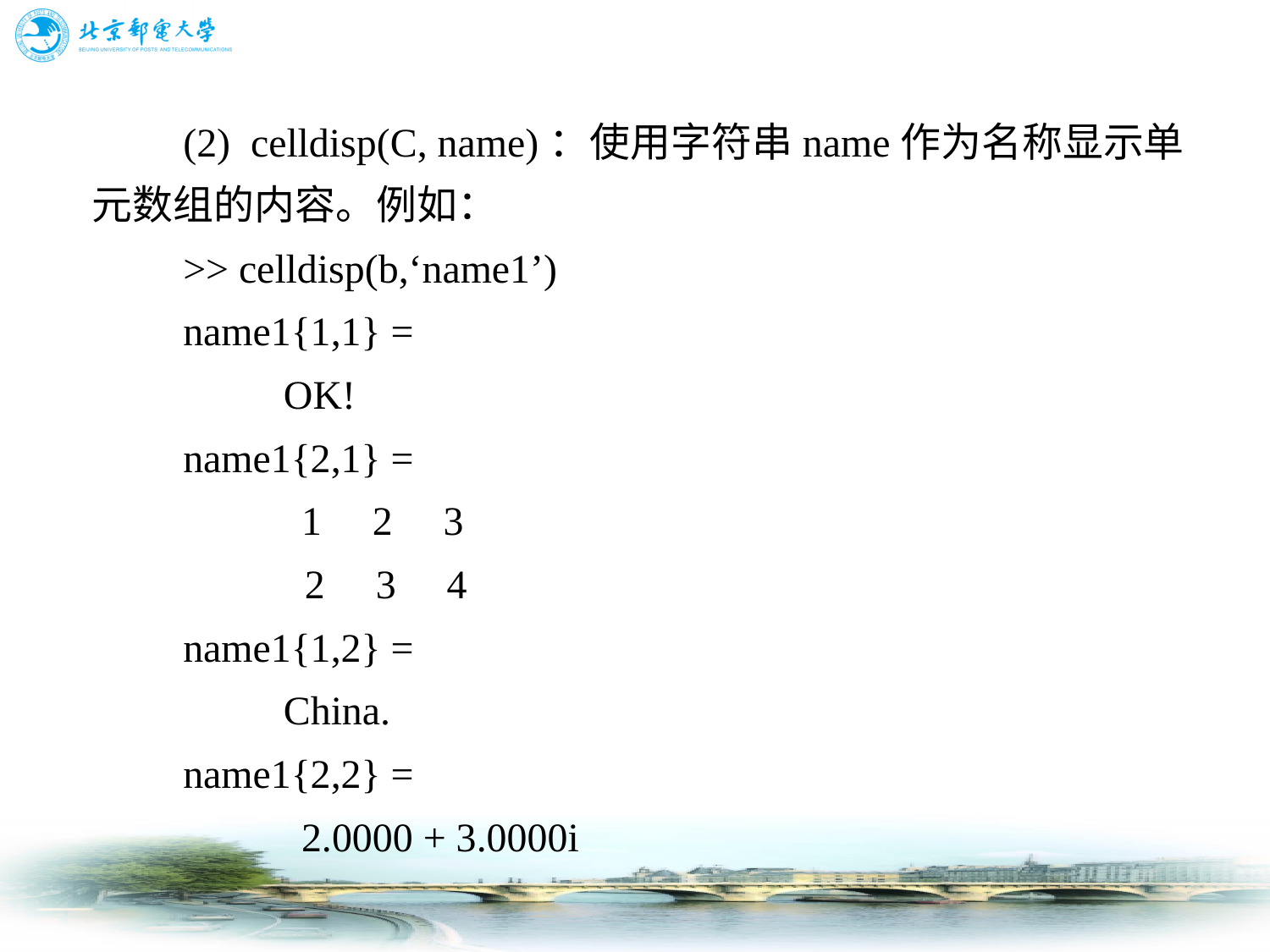

# (2)  celldisp(C, name)：使用字符串name作为名称显示单元数组的内容。例如： 　　>> celldisp(b,‘name1’) 　　name1{1,1} = 　　	      OK! 　　name1{2,1} = 　　             1     2     3 2     3     4 　　name1{1,2} = 　　	      China. 　　name1{2,2} = 　　             2.0000 + 3.0000i